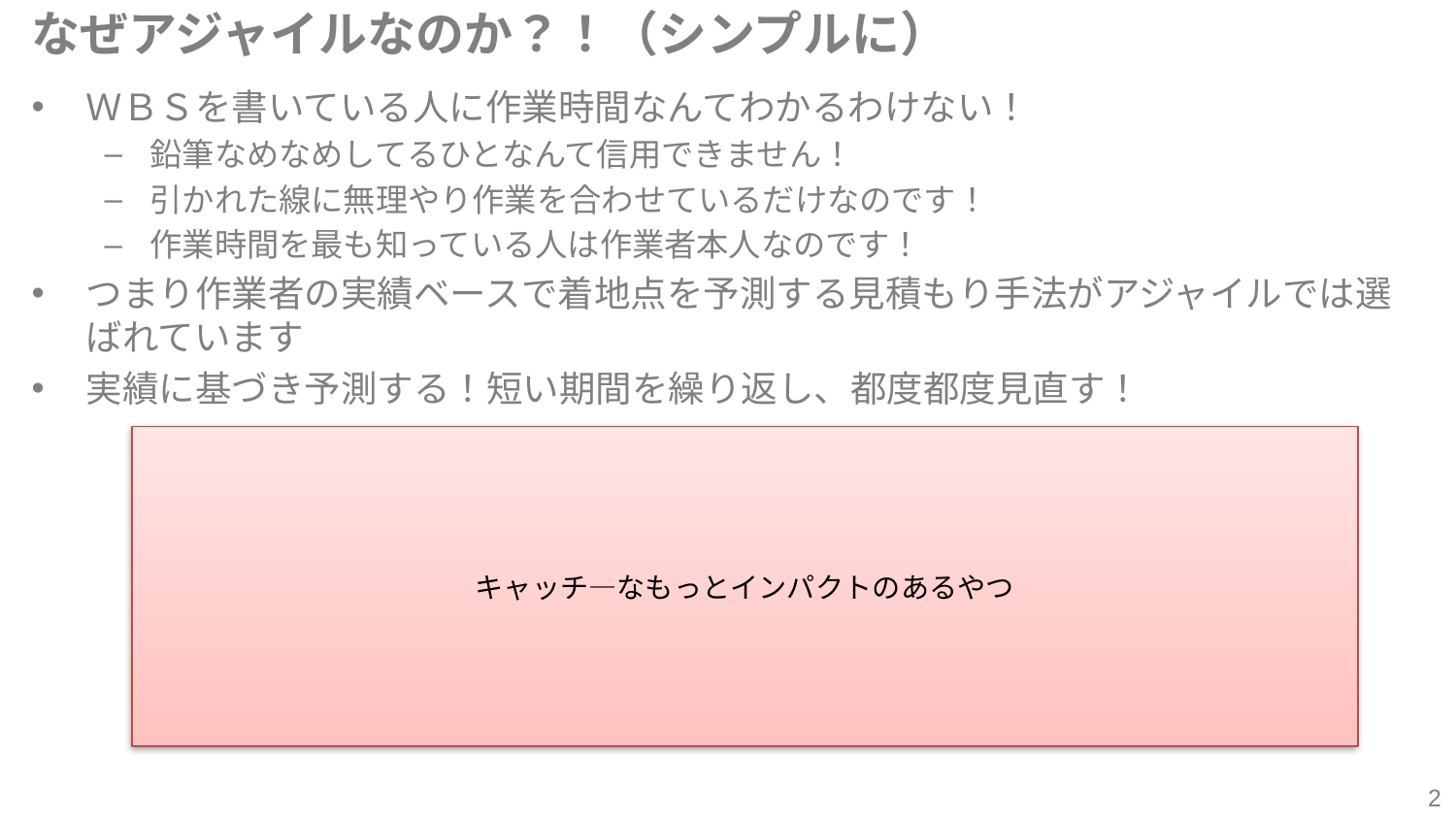

# なぜアジャイルなのか？！（シンプルに）
ＷＢＳを書いている人に作業時間なんてわかるわけない！
鉛筆なめなめしてるひとなんて信用できません！
引かれた線に無理やり作業を合わせているだけなのです！
作業時間を最も知っている人は作業者本人なのです！
つまり作業者の実績ベースで着地点を予測する見積もり手法がアジャイルでは選ばれています
実績に基づき予測する！短い期間を繰り返し、都度都度見直す！

キャッチ―なもっとインパクトのあるやつ
2